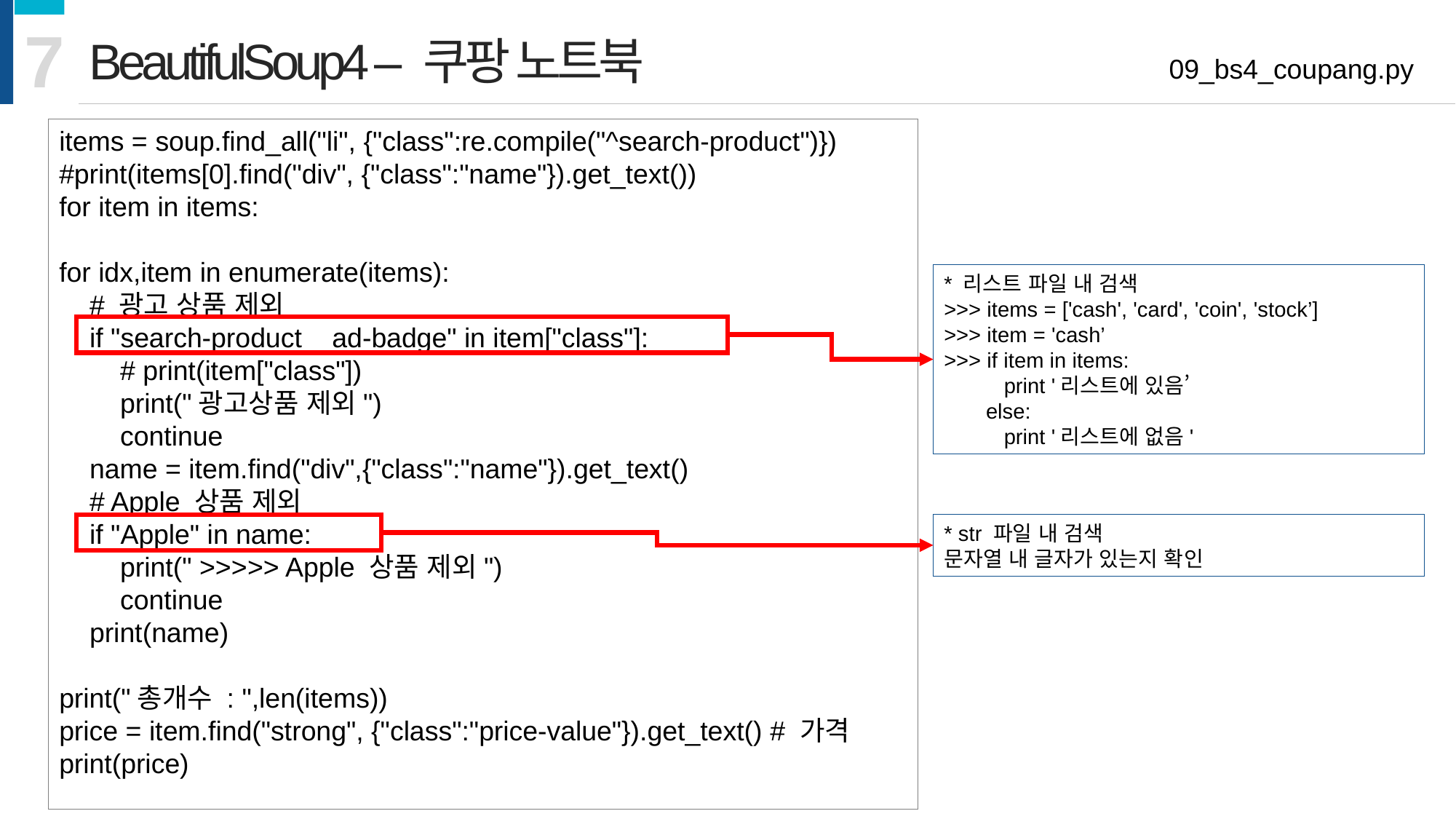

7
BeautifulSoup4 – 쿠팡 노트북
09_bs4_coupang.py
items = soup.find_all("li", {"class":re.compile("^search-product")})
#print(items[0].find("div", {"class":"name"}).get_text())
for item in items:

for idx,item in enumerate(items):
    # 광고 상품 제외
    if "search-product__ad-badge" in item["class"]:
        # print(item["class"])
        print("광고상품 제외")
        continue
    name = item.find("div",{"class":"name"}).get_text()
    # Apple 상품 제외
    if "Apple" in name:
        print(" >>>>> Apple 상품 제외")
        continue
    print(name)

print("총개수 : ",len(items))
price = item.find("strong", {"class":"price-value"}).get_text() # 가격
print(price)

* 리스트 파일 내 검색
>>> items = ['cash', 'card', 'coin', 'stock’]
>>> item = 'cash’
>>> if item in items:
          print '리스트에 있음’
       else:
          print '리스트에 없음'

* str 파일 내 검색
문자열 내 글자가 있는지 확인